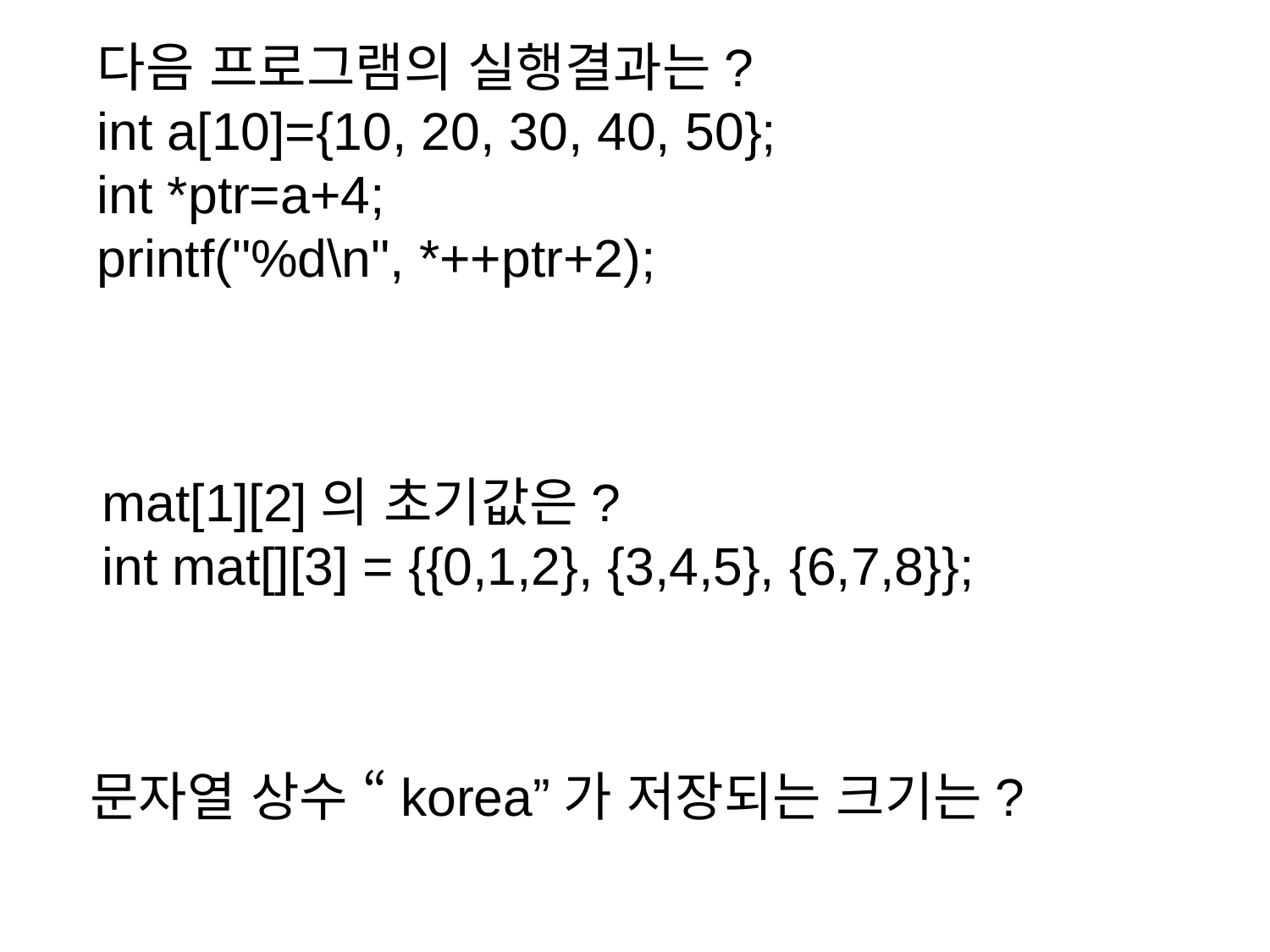

다음 프로그램의 실행결과는?
int a[10]={10, 20, 30, 40, 50};
int *ptr=a+4;
printf("%d\n", *++ptr+2);
mat[1][2]의 초기값은?
int mat[][3] = {{0,1,2}, {3,4,5}, {6,7,8}};
문자열 상수 “korea”가 저장되는 크기는?